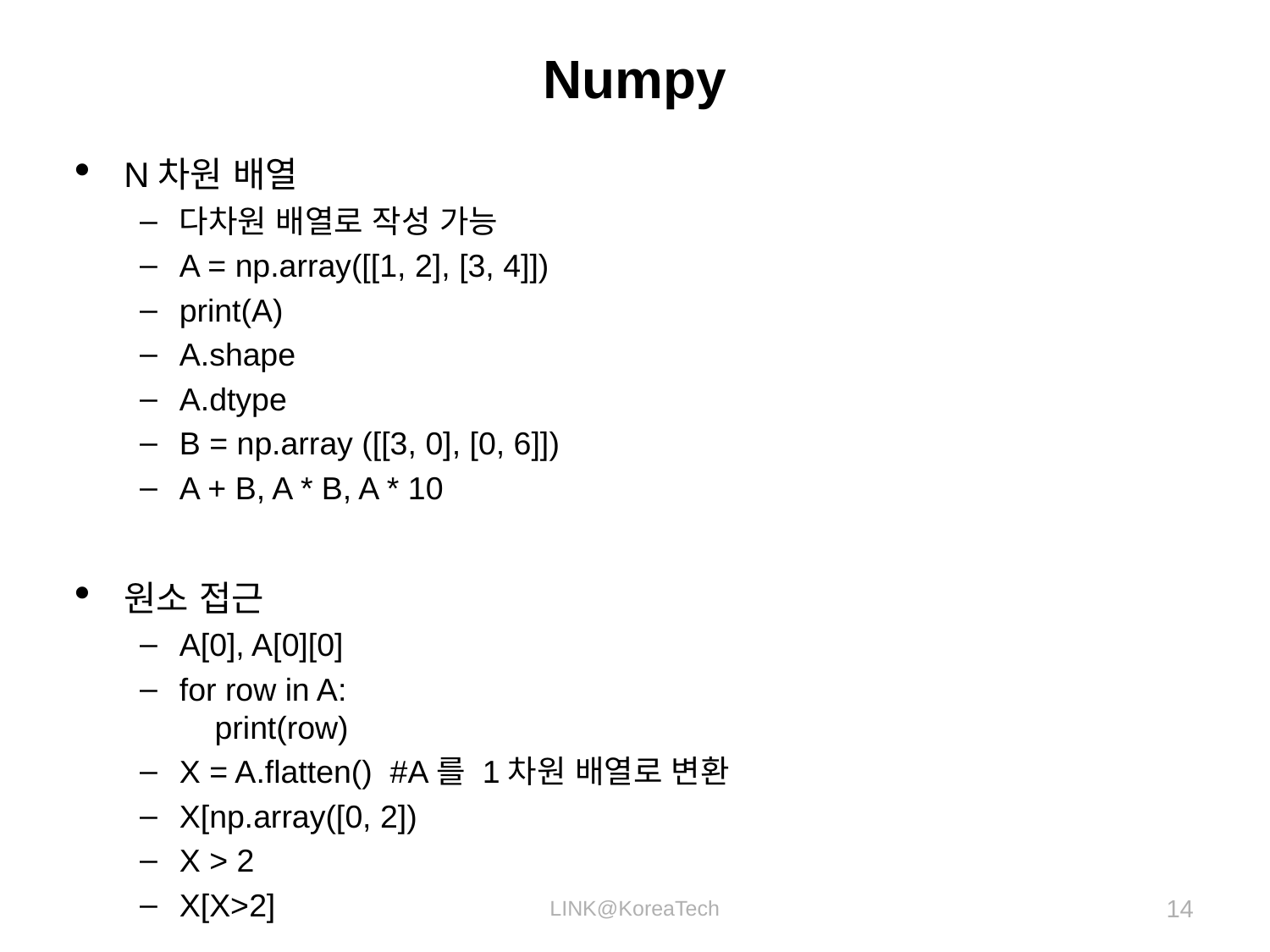

# Numpy
N차원 배열
다차원 배열로 작성 가능
A = np.array([[1, 2], [3, 4]])
print(A)
A.shape
A.dtype
B = np.array ([[3, 0], [0, 6]])
A + B, A * B, A * 10

원소 접근
A[0], A[0][0]
for row in A:
    print(row)
X = A.flatten()  #A를 1차원 배열로 변환
X[np.array([0, 2])
X > 2
X[X>2]
LINK@KoreaTech
14